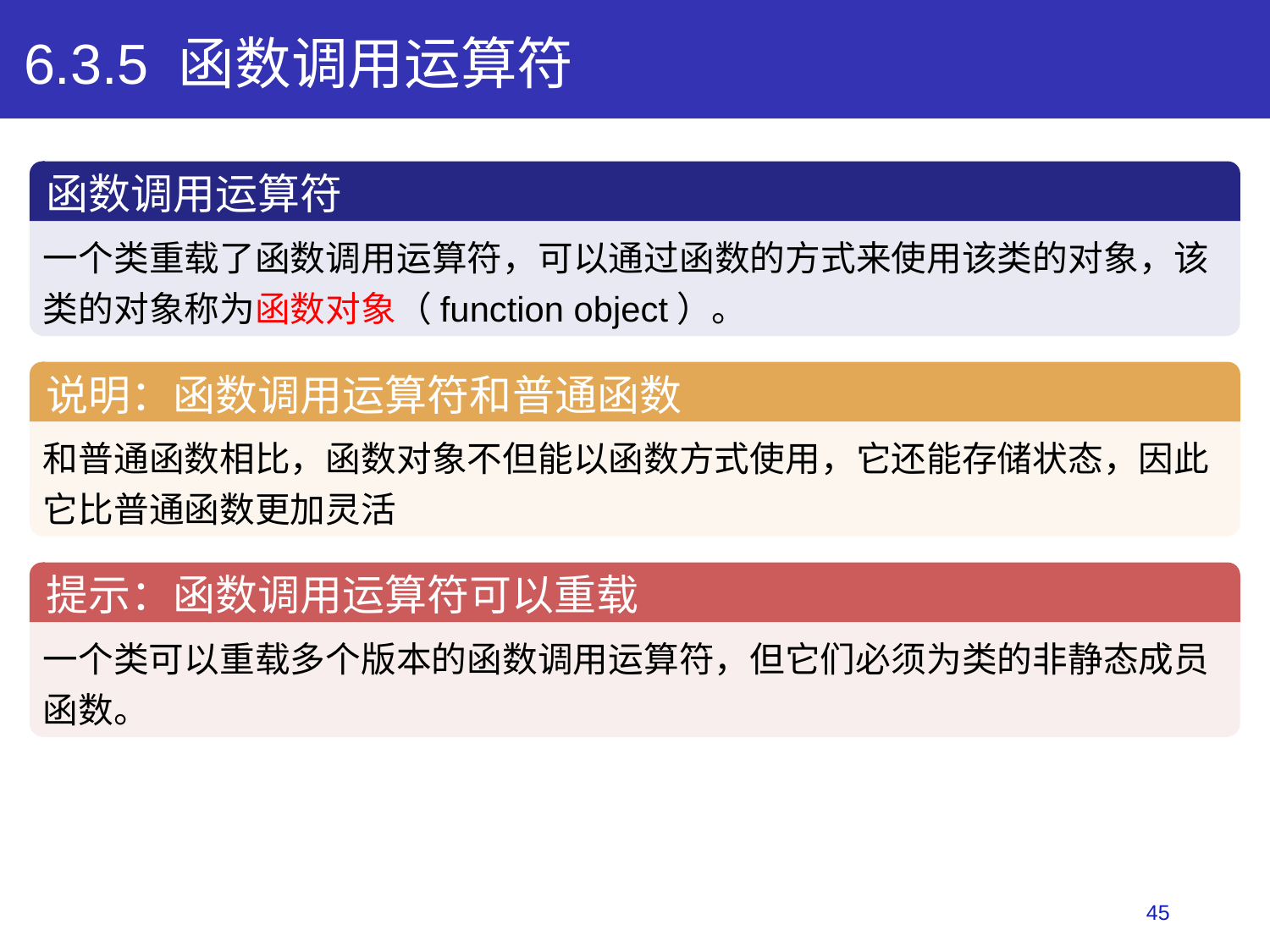

6.3.5 函数调用运算符
函数调用运算符
一个类重载了函数调用运算符，可以通过函数的方式来使用该类的对象，该类的对象称为函数对象（function object）。
说明：函数调用运算符和普通函数

和普通函数相比，函数对象不但能以函数方式使用，它还能存储状态，因此它比普通函数更加灵活
提示：函数调用运算符可以重载
一个类可以重载多个版本的函数调用运算符，但它们必须为类的非静态成员函数。
45